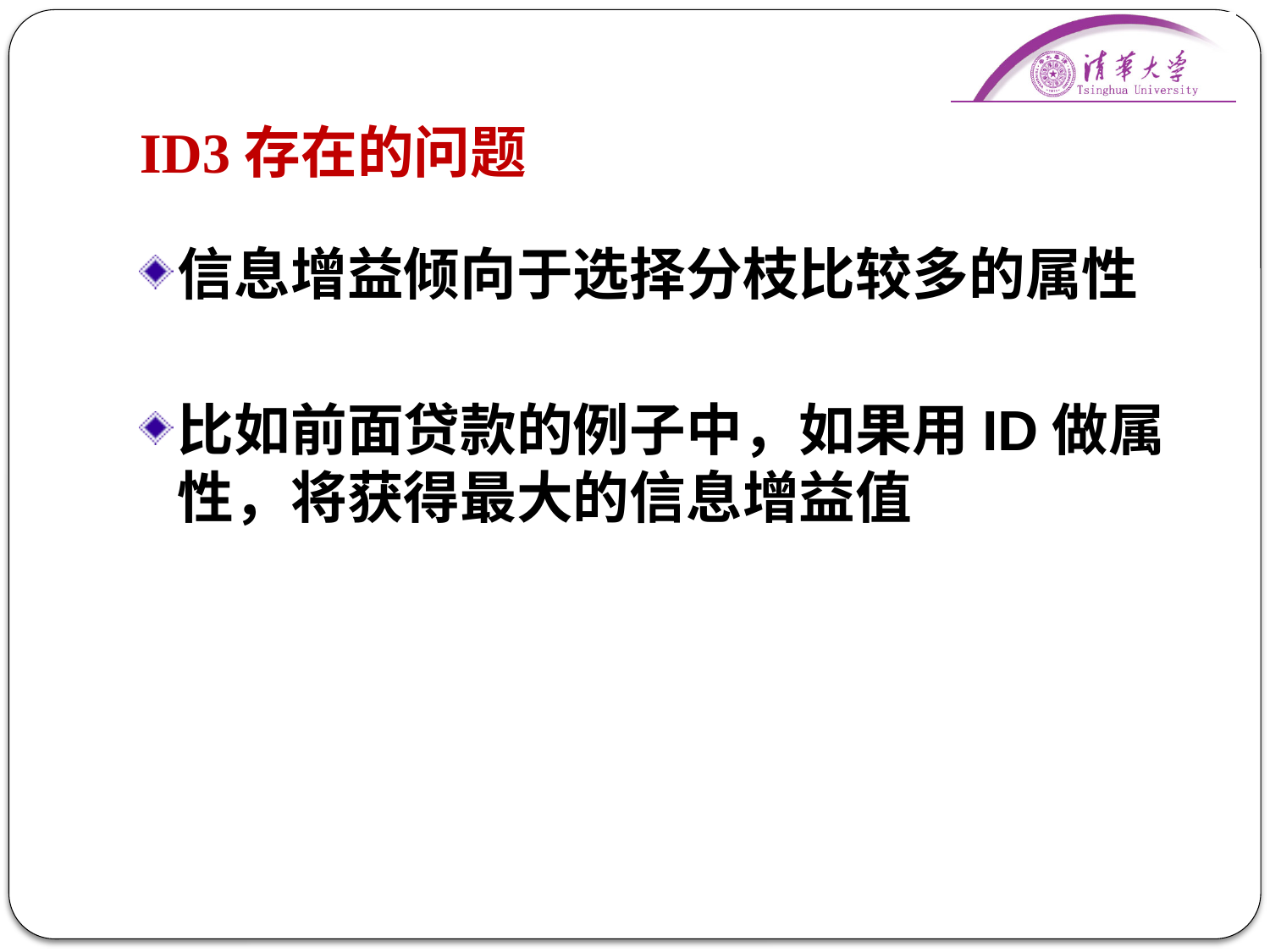

# ID3存在的问题
信息增益倾向于选择分枝比较多的属性

比如前面贷款的例子中，如果用ID做属性，将获得最大的信息增益值
80